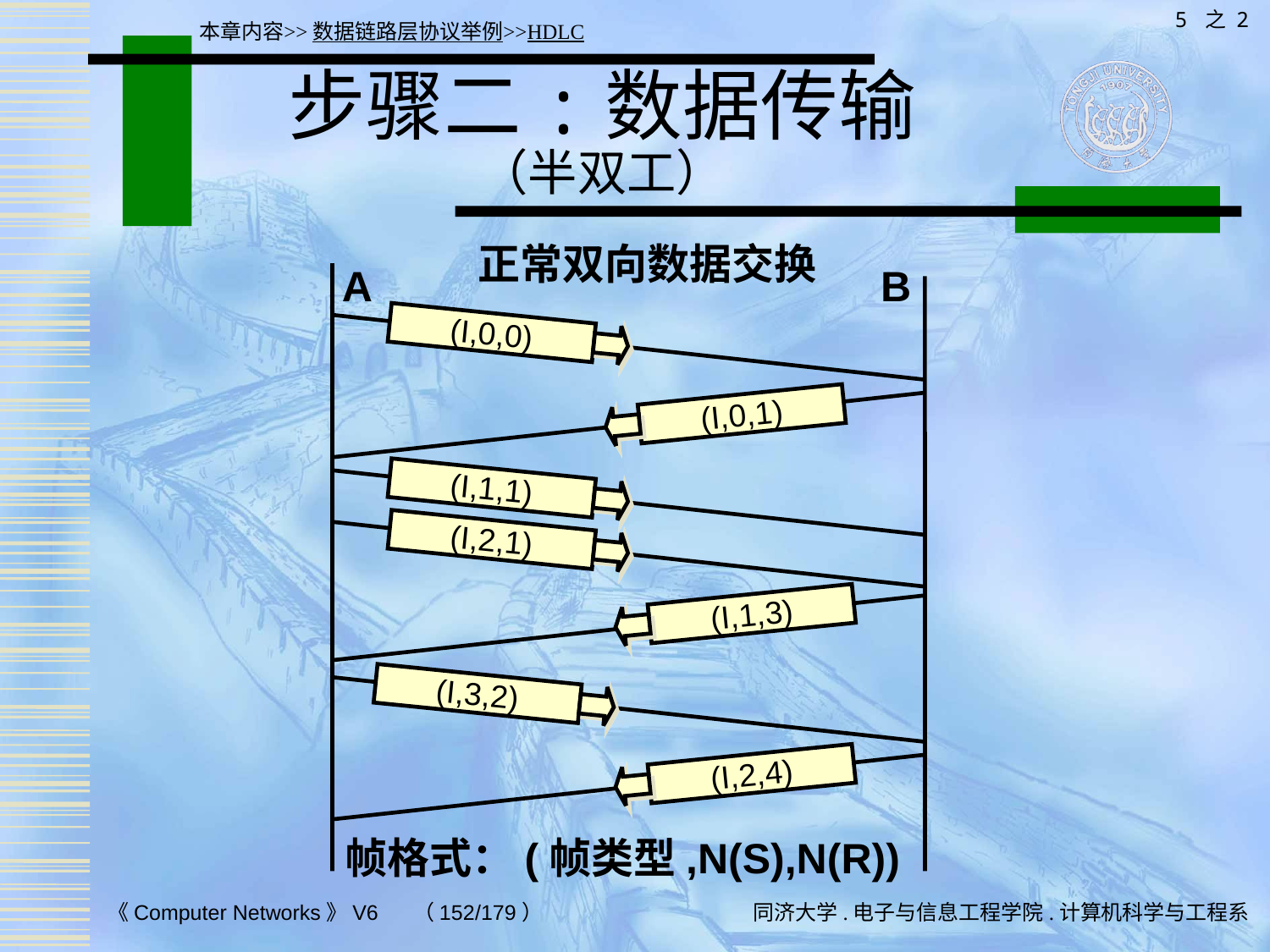

5 之 2
本章内容>>数据链路层协议举例>>HDLC
# 步骤二:数据传输 （半双工）
正常双向数据交换
A
B

(I,0,0)

(I,0,1)

(I,1,1)

(I,2,1)

(I,1,3)

(I,3,2)

(I,2,4)

帧格式：(帧类型,N(S),N(R))